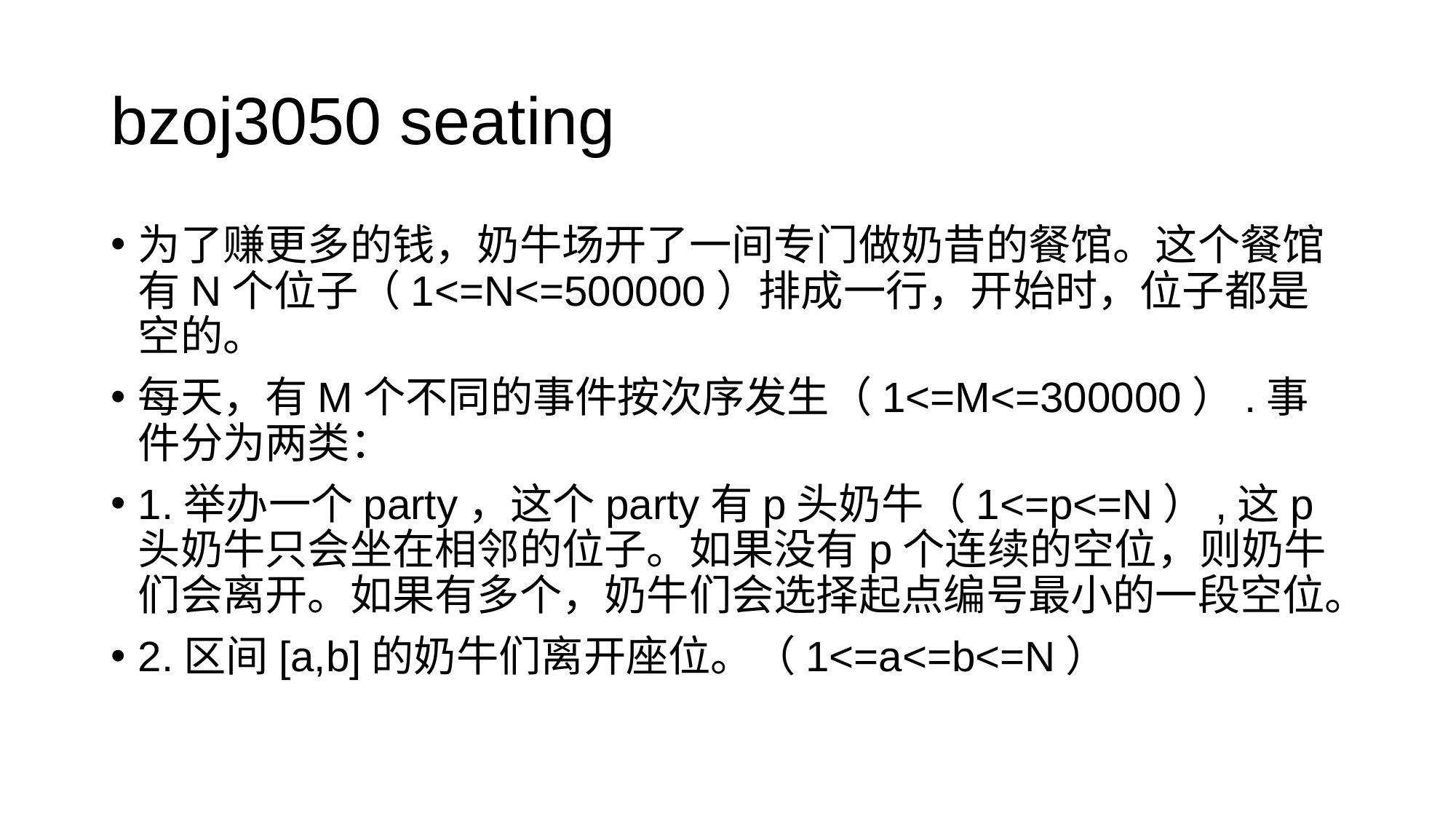

# bzoj3050 seating
为了赚更多的钱，奶牛场开了一间专门做奶昔的餐馆。这个餐馆有N个位子（1<=N<=500000）排成一行，开始时，位子都是空的。
每天，有M个不同的事件按次序发生（1<=M<=300000）.事件分为两类：
1.举办一个party，这个party有p头奶牛（1<=p<=N）,这p头奶牛只会坐在相邻的位子。如果没有p个连续的空位，则奶牛们会离开。如果有多个，奶牛们会选择起点编号最小的一段空位。
2.区间[a,b]的奶牛们离开座位。（1<=a<=b<=N）